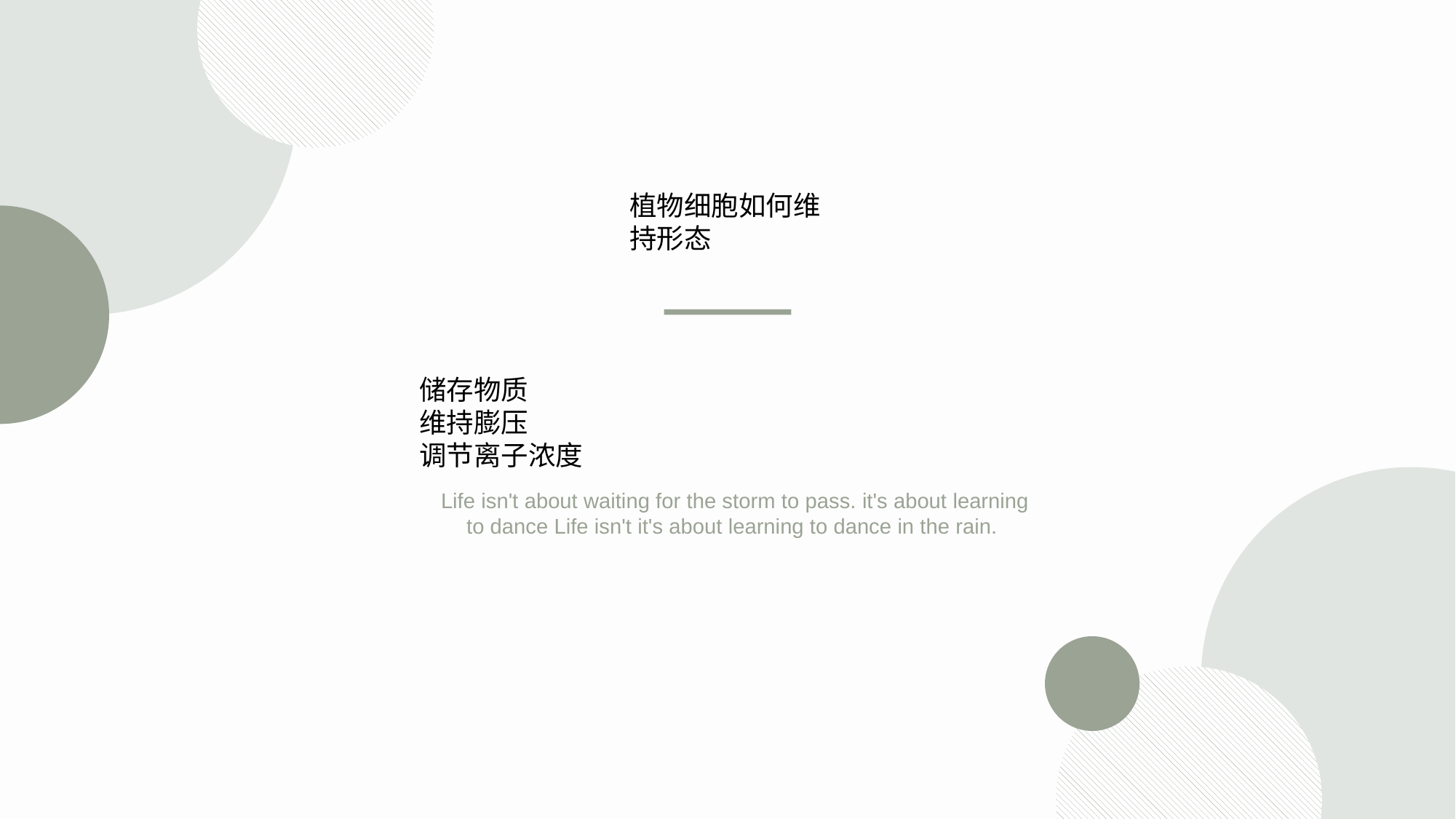

植物细胞如何维持形态

储存物质
维持膨压
调节离子浓度

 Life isn't about waiting for the storm to pass. it's about learning to dance Life isn't it's about learning to dance in the rain.

PPT模板 http://www.1ppt.com/moban/